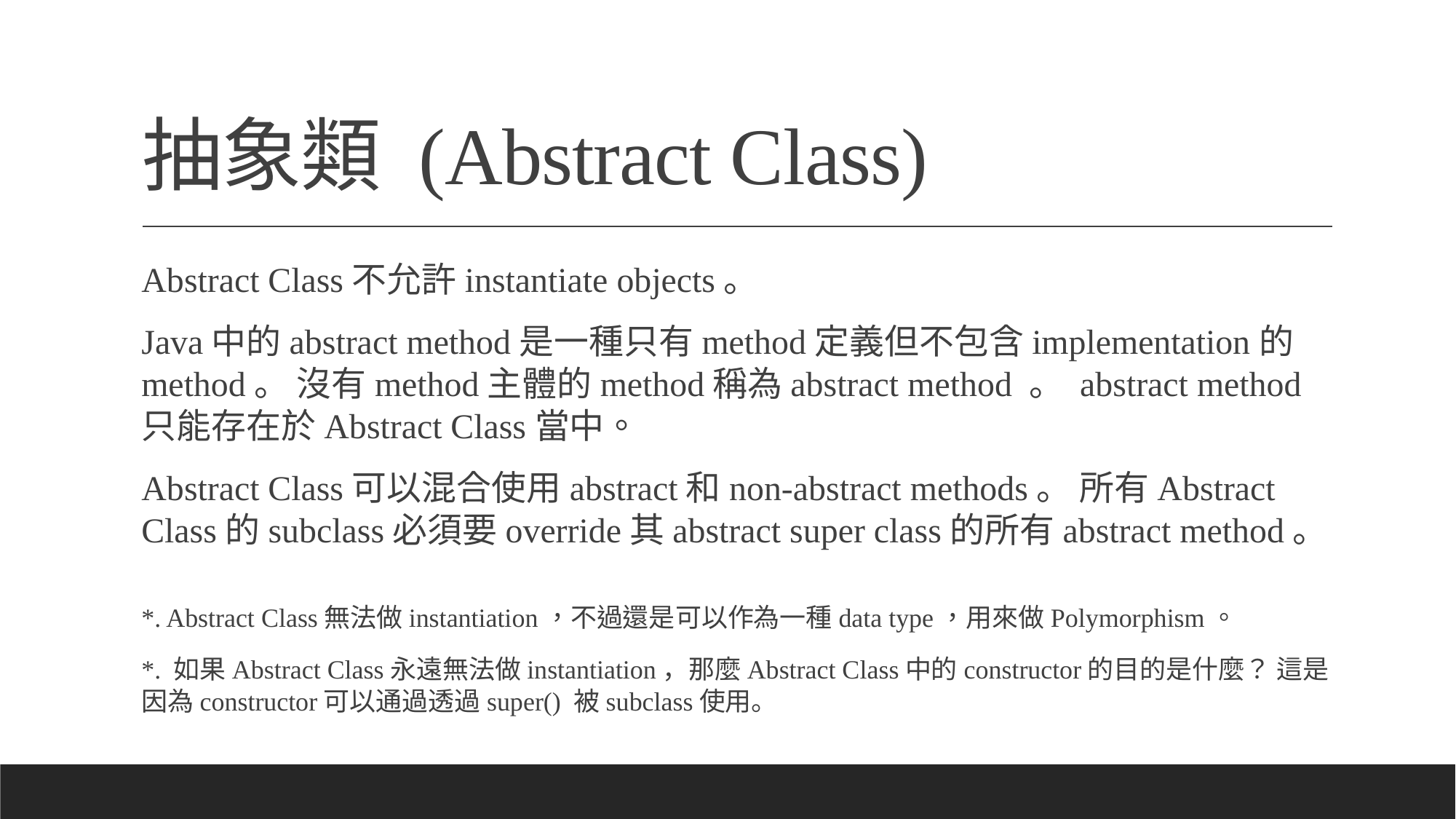

# 抽象類 (Abstract Class)
Abstract Class不允許instantiate objects。
Java中的abstract method是一種只有method定義但不包含implementation的method。 沒有method主體的method稱為abstract method 。 abstract method只能存在於Abstract Class當中。
Abstract Class可以混合使用abstract和non-abstract methods。 所有Abstract Class的subclass必須要override其abstract super class的所有abstract method。
*. Abstract Class無法做instantiation，不過還是可以作為一種data type，用來做Polymorphism。
*. 如果Abstract Class永遠無法做instantiation，那麼Abstract Class中的constructor的目的是什麼？ 這是因為constructor可以通過透過super() 被subclass使用。